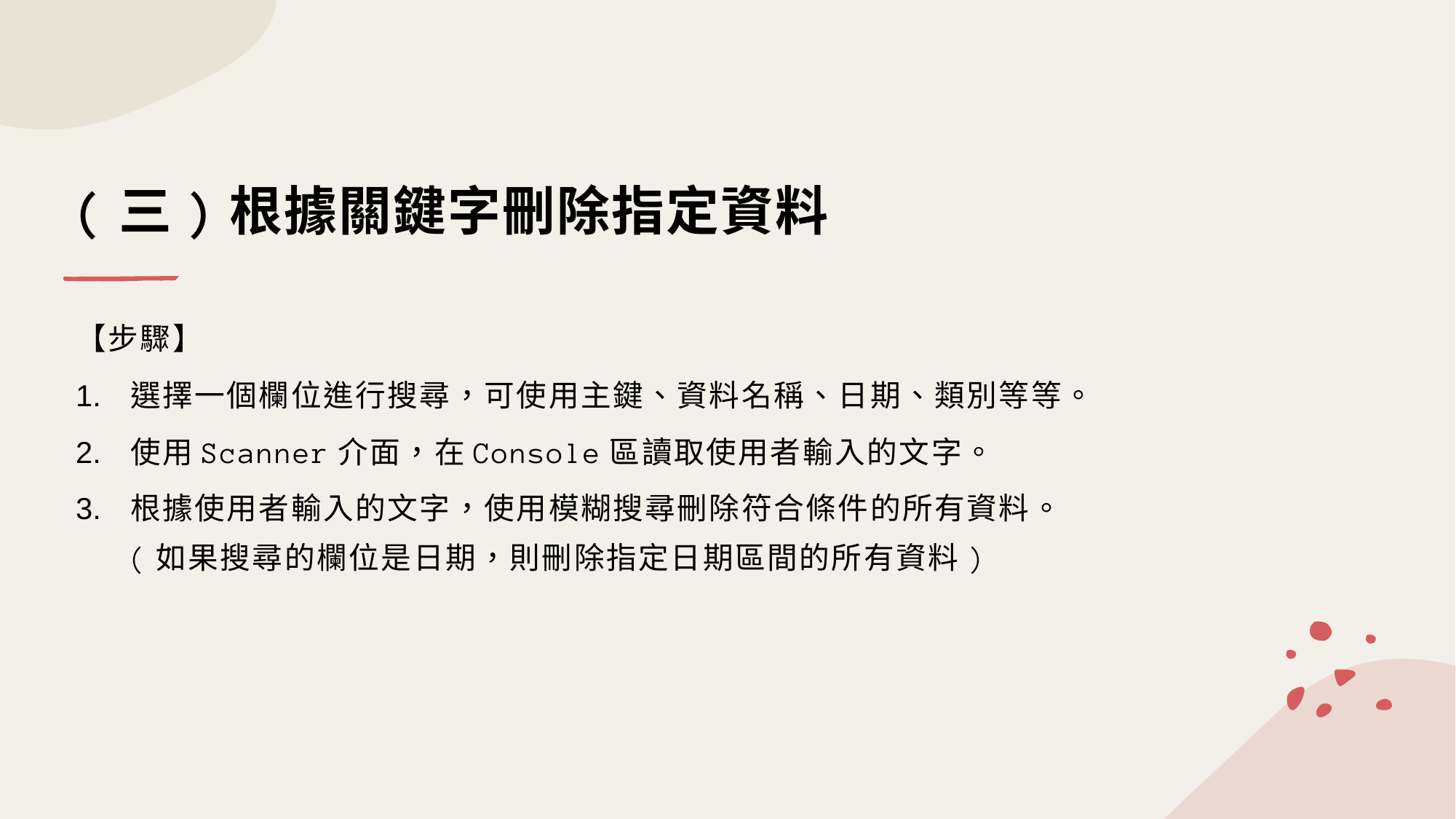

# (三)根據關鍵字刪除指定資料
【步驟】
選擇一個欄位進行搜尋，可使用主鍵、資料名稱、日期、類別等等。
使用Scanner介面，在Console區讀取使用者輸入的文字。
根據使用者輸入的文字，使用模糊搜尋刪除符合條件的所有資料。
(如果搜尋的欄位是日期，則刪除指定日期區間的所有資料)